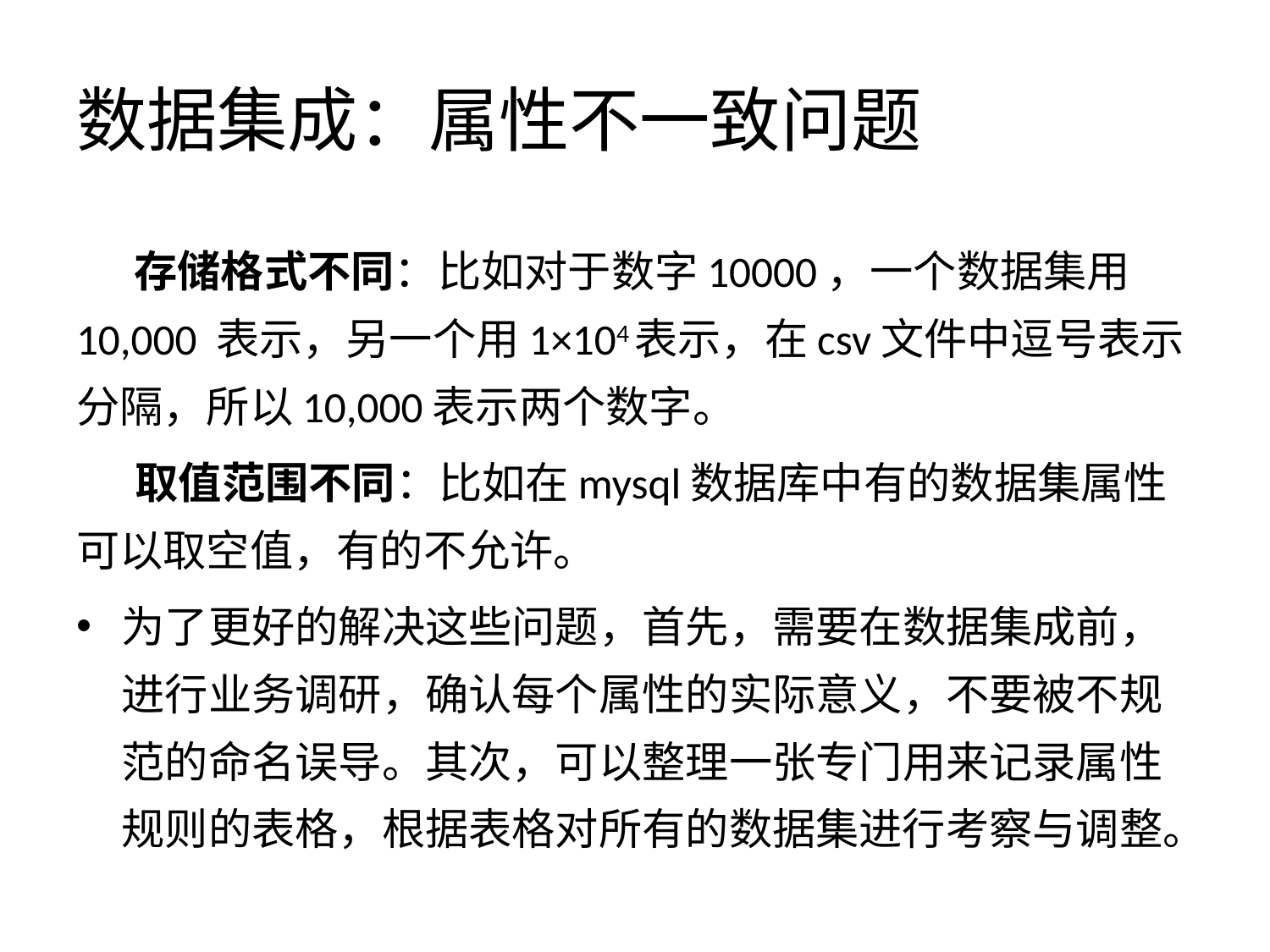

# 数据集成：属性不一致问题
     存储格式不同：比如对于数字10000，一个数据集用10,000 表示，另一个用1×104表示，在csv文件中逗号表示分隔，所以10,000表示两个数字。
     取值范围不同：比如在mysql数据库中有的数据集属性可以取空值，有的不允许。
为了更好的解决这些问题，首先，需要在数据集成前，进行业务调研，确认每个属性的实际意义，不要被不规范的命名误导。其次，可以整理一张专门用来记录属性规则的表格，根据表格对所有的数据集进行考察与调整。